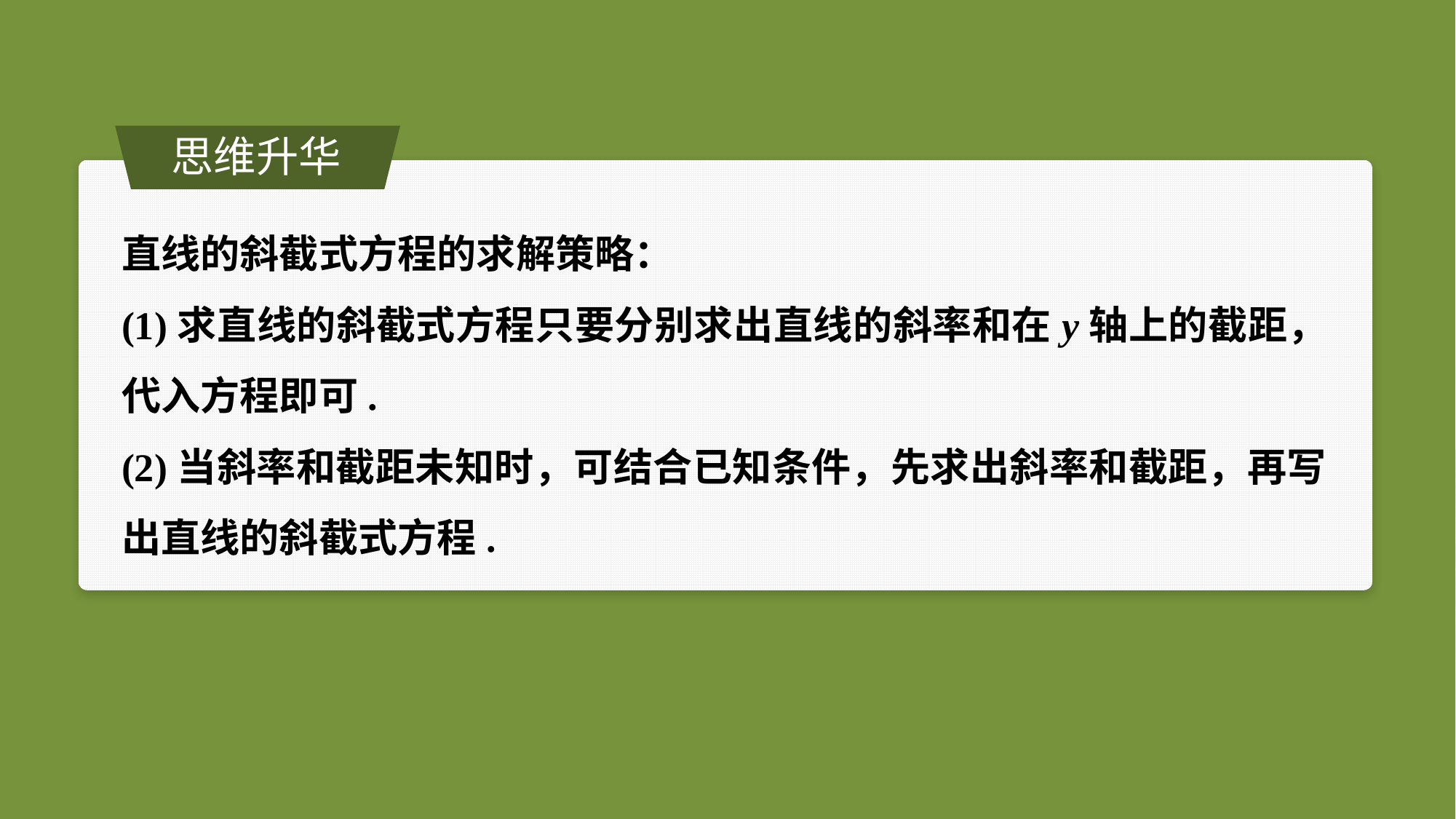

思维升华

直线的斜截式方程的求解策略：
(1)求直线的斜截式方程只要分别求出直线的斜率和在y轴上的截距，代入方程即可.
(2)当斜率和截距未知时，可结合已知条件，先求出斜率和截距，再写出直线的斜截式方程.